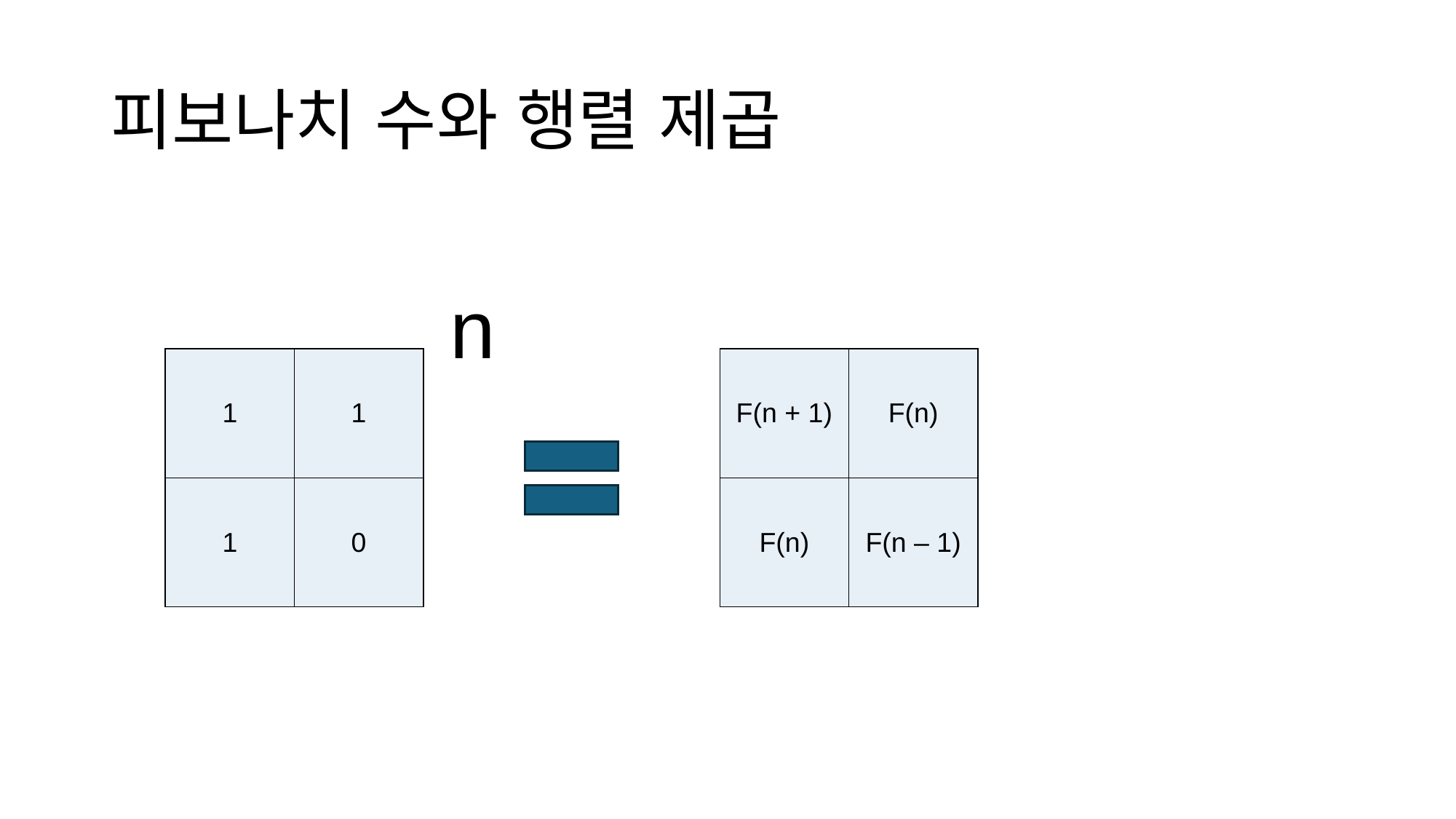

# 피보나치 수와 행렬 제곱
n
| F(n + 1) | F(n) |
| --- | --- |
| F(n) | F(n – 1) |
| 1 | 1 |
| --- | --- |
| 1 | 0 |